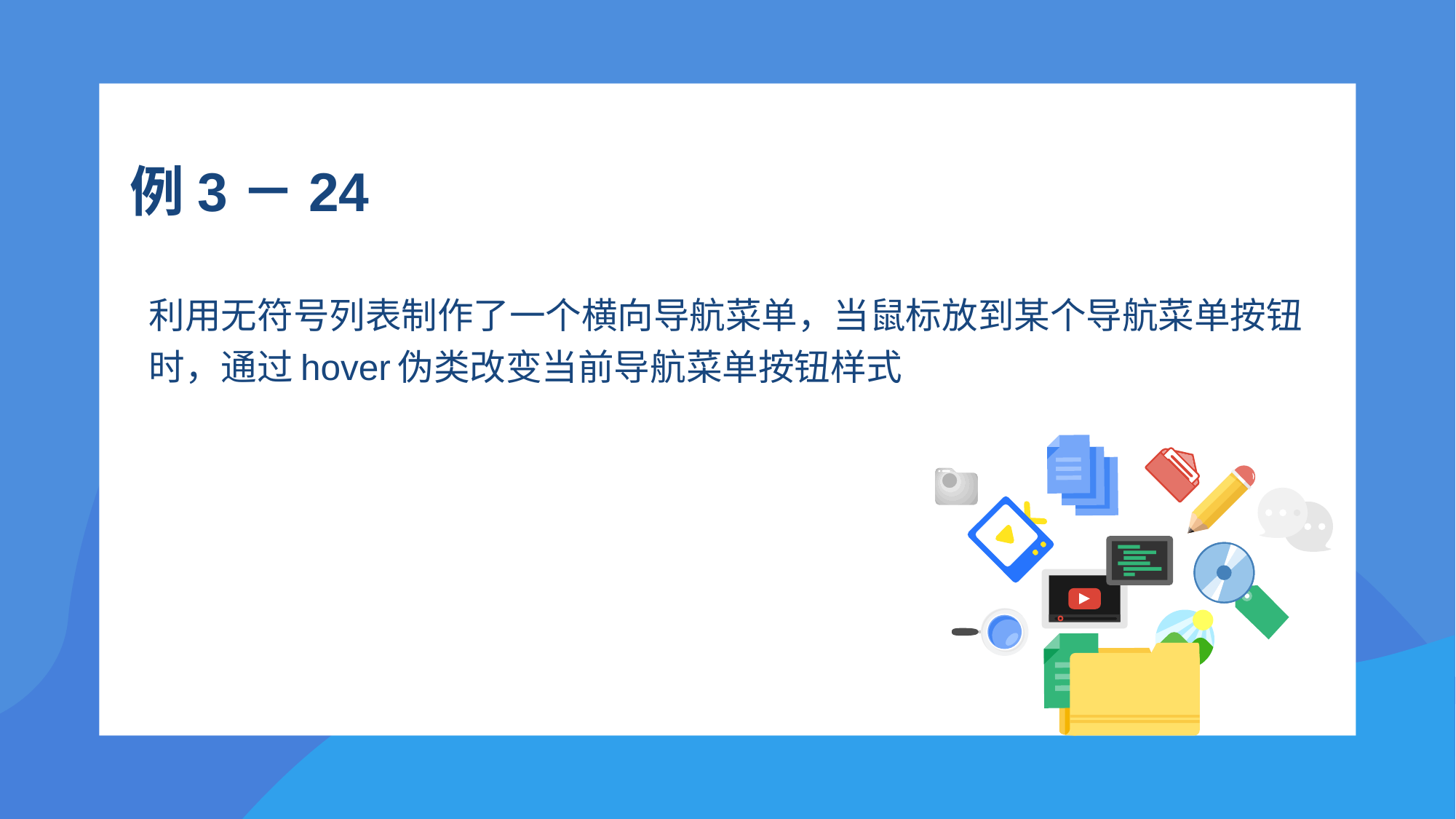

# 例3－24
利用无符号列表制作了一个横向导航菜单，当鼠标放到某个导航菜单按钮时，通过hover伪类改变当前导航菜单按钮样式